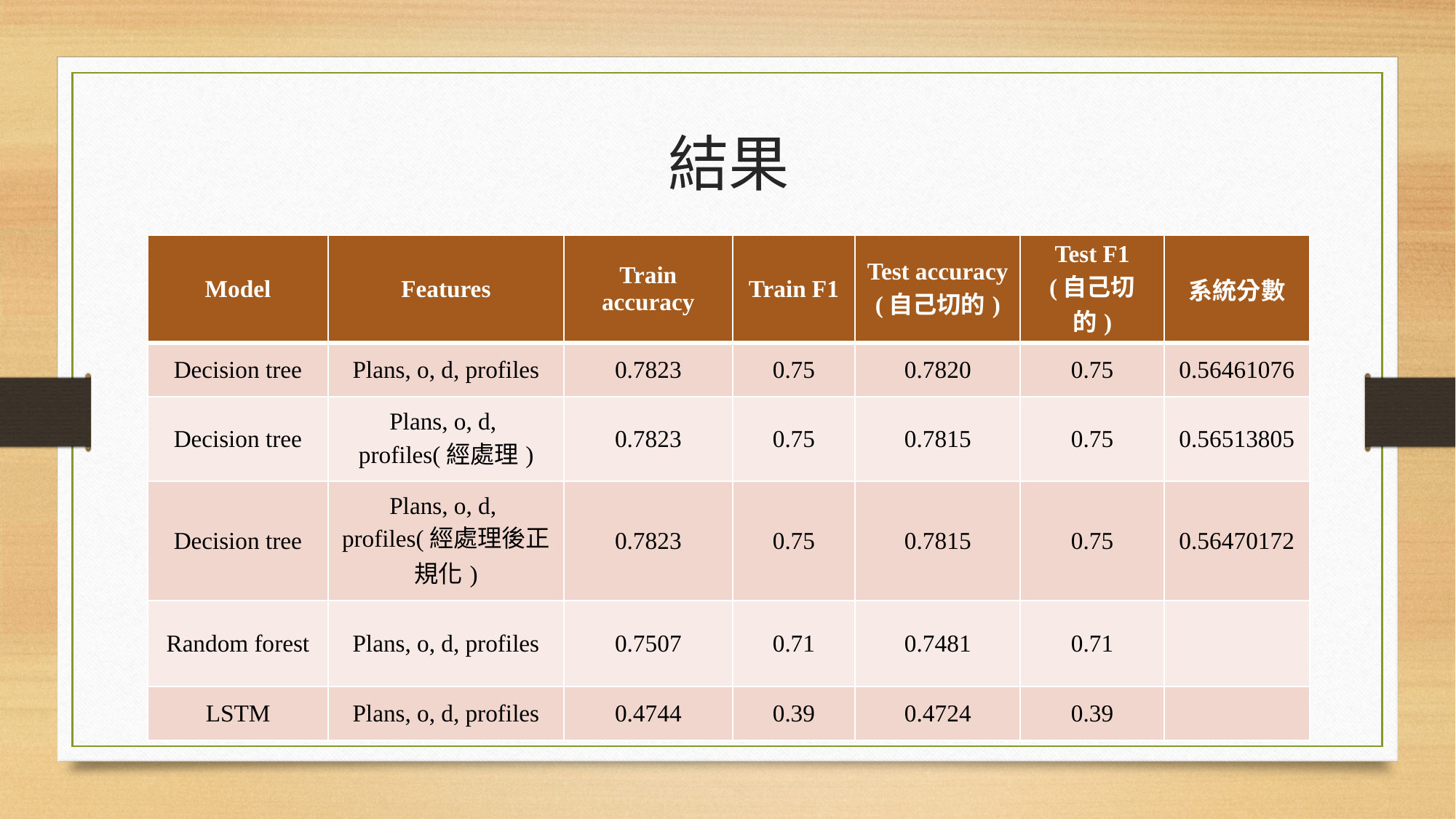

# 結果
| Model | Features | Train accuracy | Train F1 | Test accuracy (自己切的) | Test F1 (自己切的) | 系統分數 |
| --- | --- | --- | --- | --- | --- | --- |
| Decision tree | Plans, o, d, profiles | 0.7823 | 0.75 | 0.7820 | 0.75 | 0.56461076 |
| Decision tree | Plans, o, d, profiles(經處理) | 0.7823 | 0.75 | 0.7815 | 0.75 | 0.56513805 |
| Decision tree | Plans, o, d, profiles(經處理後正規化) | 0.7823 | 0.75 | 0.7815 | 0.75 | 0.56470172 |
| Random forest | Plans, o, d, profiles | 0.7507 | 0.71 | 0.7481 | 0.71 |  |
| LSTM | Plans, o, d, profiles | 0.4744 | 0.39 | 0.4724 | 0.39 |  |